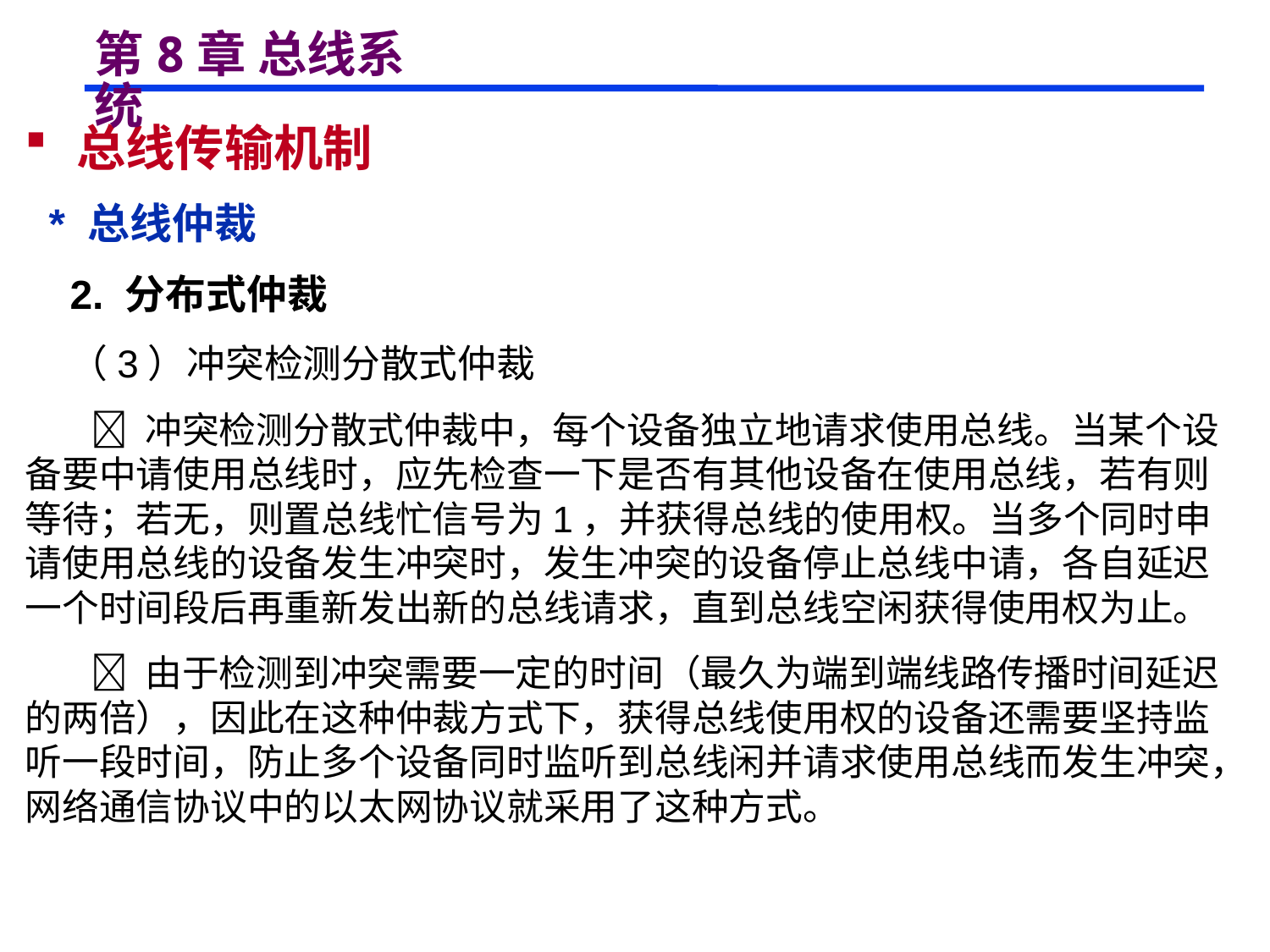

# 第8章 总线系统
 总线传输机制
  * 总线仲裁
    2. 分布式仲裁
    （3）冲突检测分散式仲裁
        ♣ 冲突检测分散式仲裁中，每个设备独立地请求使用总线。当某个设备要中请使用总线时，应先检查一下是否有其他设备在使用总线，若有则等待；若无，则置总线忙信号为1，并获得总线的使用权。当多个同时申请使用总线的设备发生冲突时，发生冲突的设备停止总线中请，各自延迟一个时间段后再重新发出新的总线请求，直到总线空闲获得使用权为止。
        ♣ 由于检测到冲突需要一定的时间（最久为端到端线路传播时间延迟的两倍），因此在这种仲裁方式下，获得总线使用权的设备还需要坚持监听一段时间，防止多个设备同时监听到总线闲并请求使用总线而发生冲突，网络通信协议中的以太网协议就采用了这种方式。